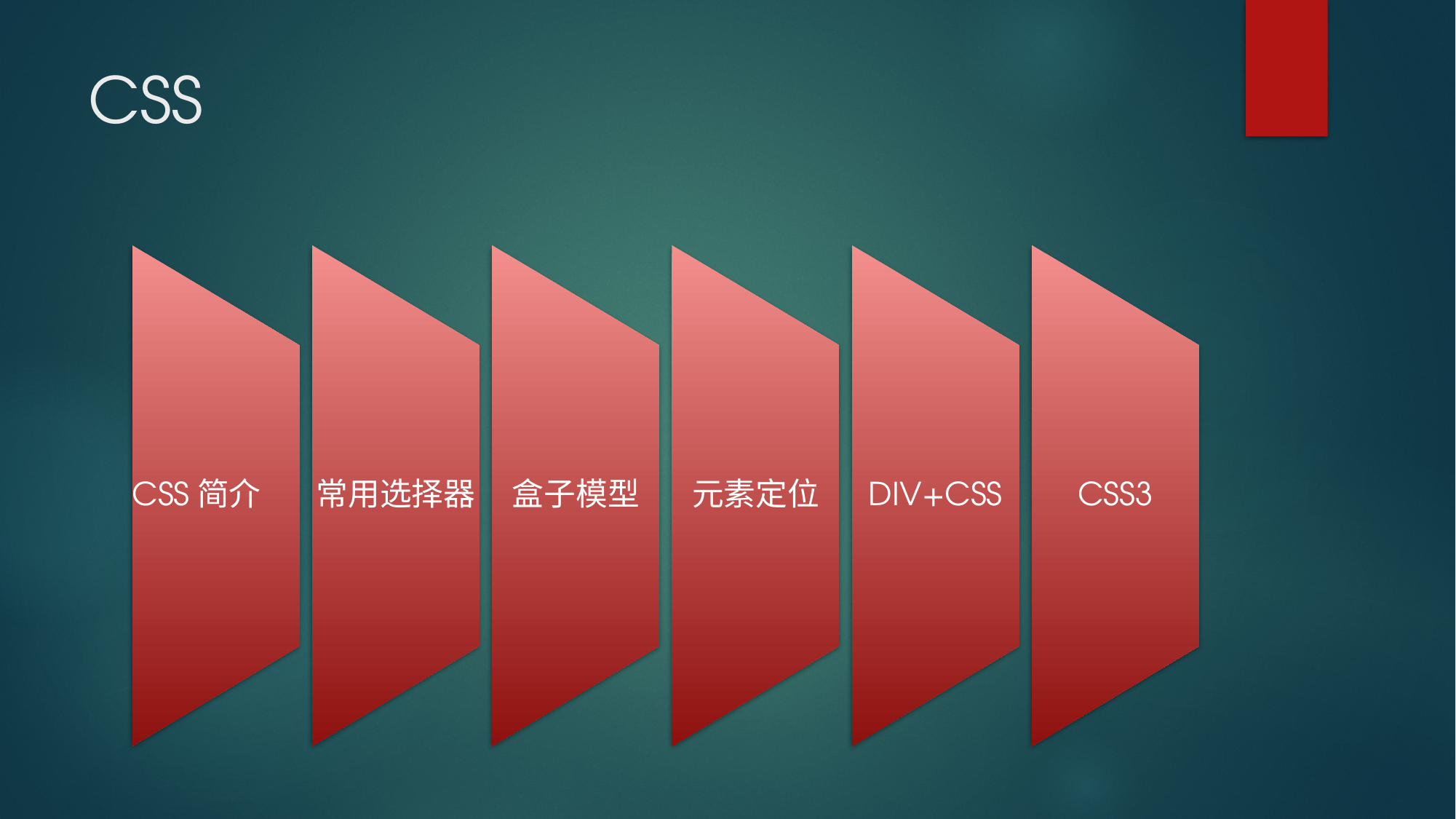

# CSS
CSS简介
常用选择器
盒子模型
元素定位
DIV+CSS
CSS3